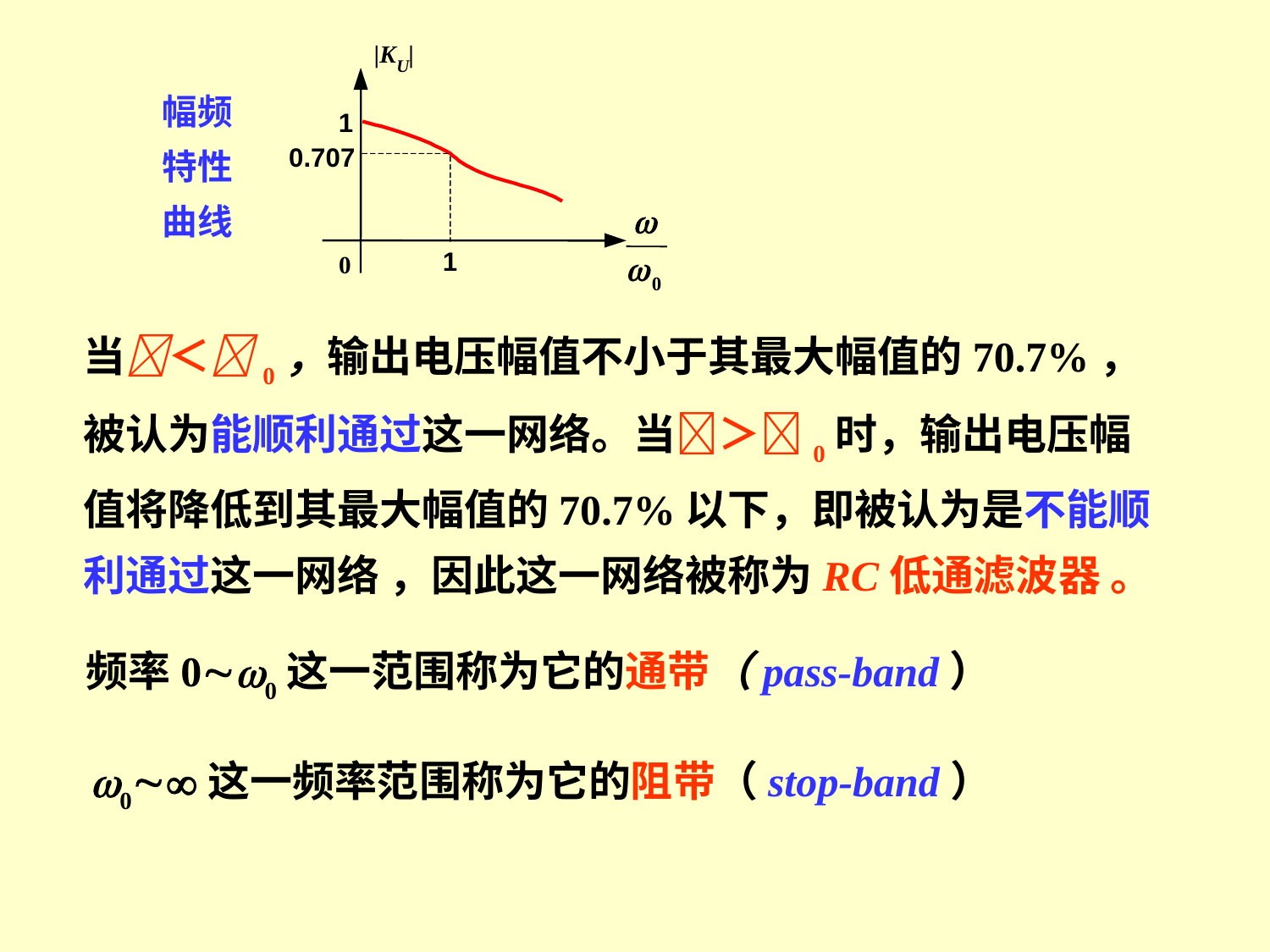

|K
|
U

1

0.707

ω

1

ω
0
0
幅频特性曲线
当ω＜ω0，输出电压幅值不小于其最大幅值的70.7%，被认为能顺利通过这一网络。当ω＞ω0时，输出电压幅值将降低到其最大幅值的70.7%以下，即被认为是不能顺利通过这一网络 ，因此这一网络被称为RC低通滤波器 。
频率0∼ω0这一范围称为它的通带（pass-band）
ω0∼∞这一频率范围称为它的阻带（stop-band）